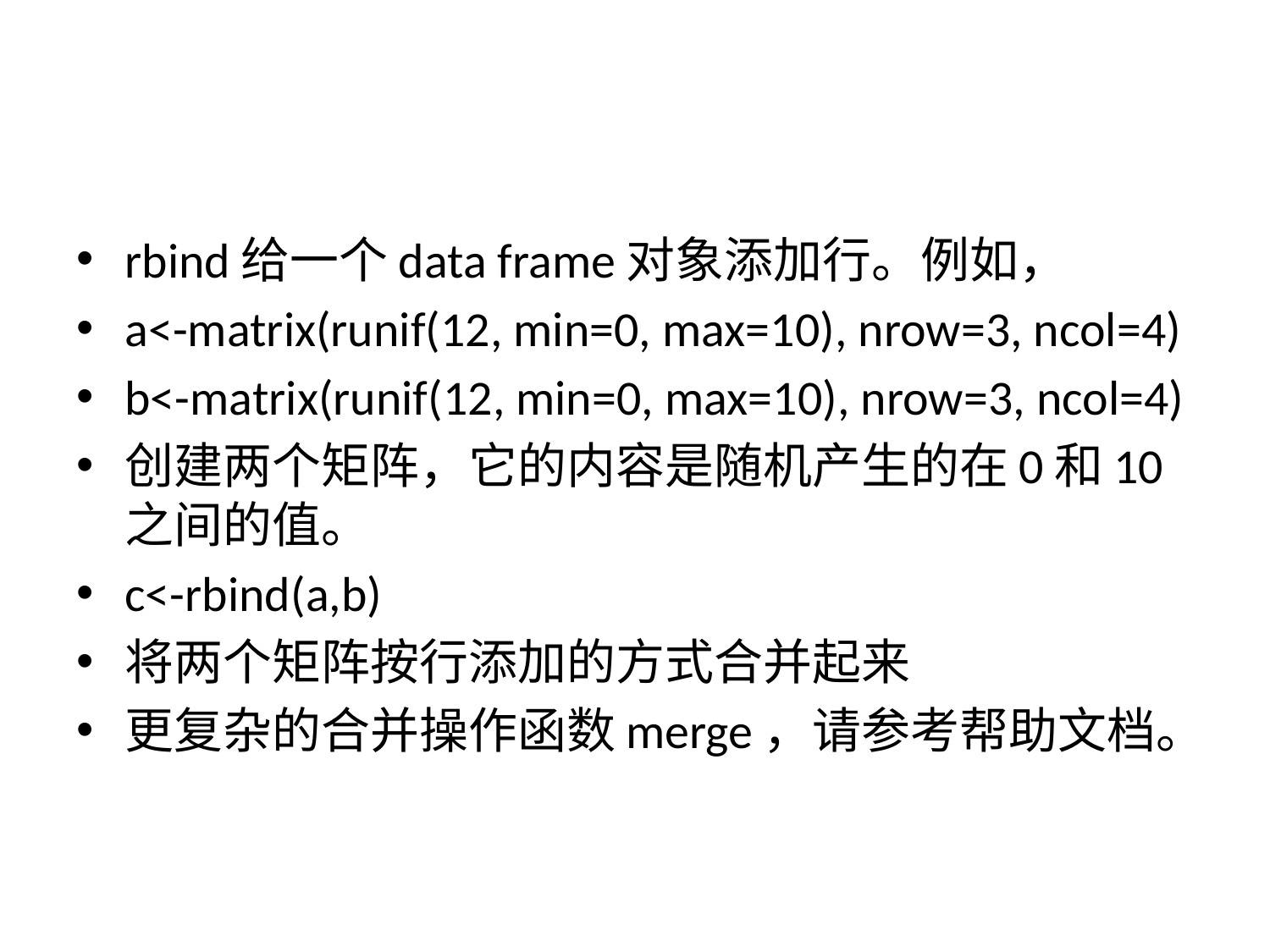

#
rbind给一个data frame对象添加行。例如，
a<-matrix(runif(12, min=0, max=10), nrow=3, ncol=4)
b<-matrix(runif(12, min=0, max=10), nrow=3, ncol=4)
创建两个矩阵，它的内容是随机产生的在0和10之间的值。
c<-rbind(a,b)
将两个矩阵按行添加的方式合并起来
更复杂的合并操作函数merge，请参考帮助文档。